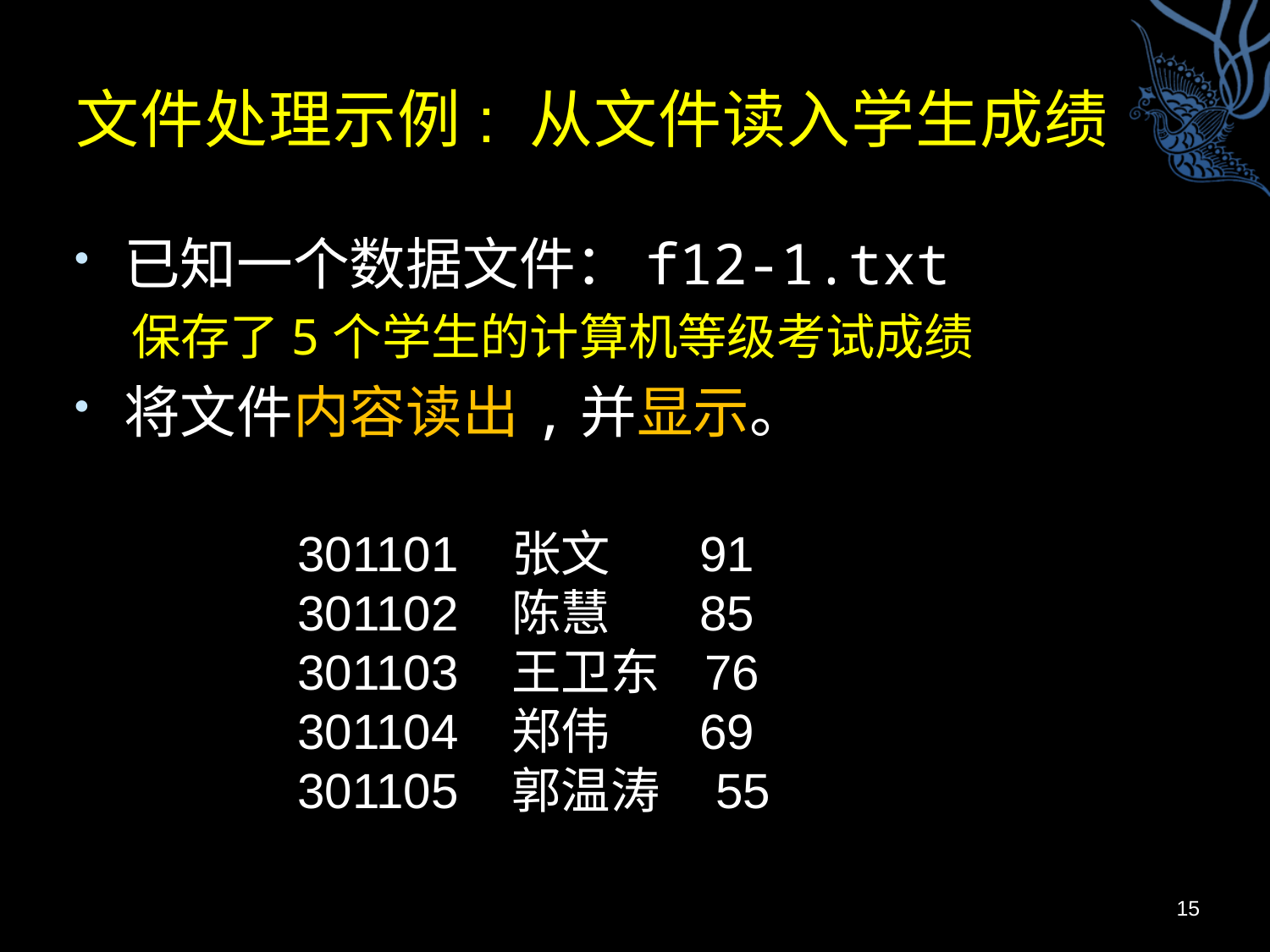

# 文件处理示例: 从文件读入学生成绩
已知一个数据文件：f12-1.txt
保存了5个学生的计算机等级考试成绩
将文件内容读出,并显示。
301101   张文       91
301102   陈慧       85
301103   王卫东   76
301104   郑伟       69
301105   郭温涛    55
15